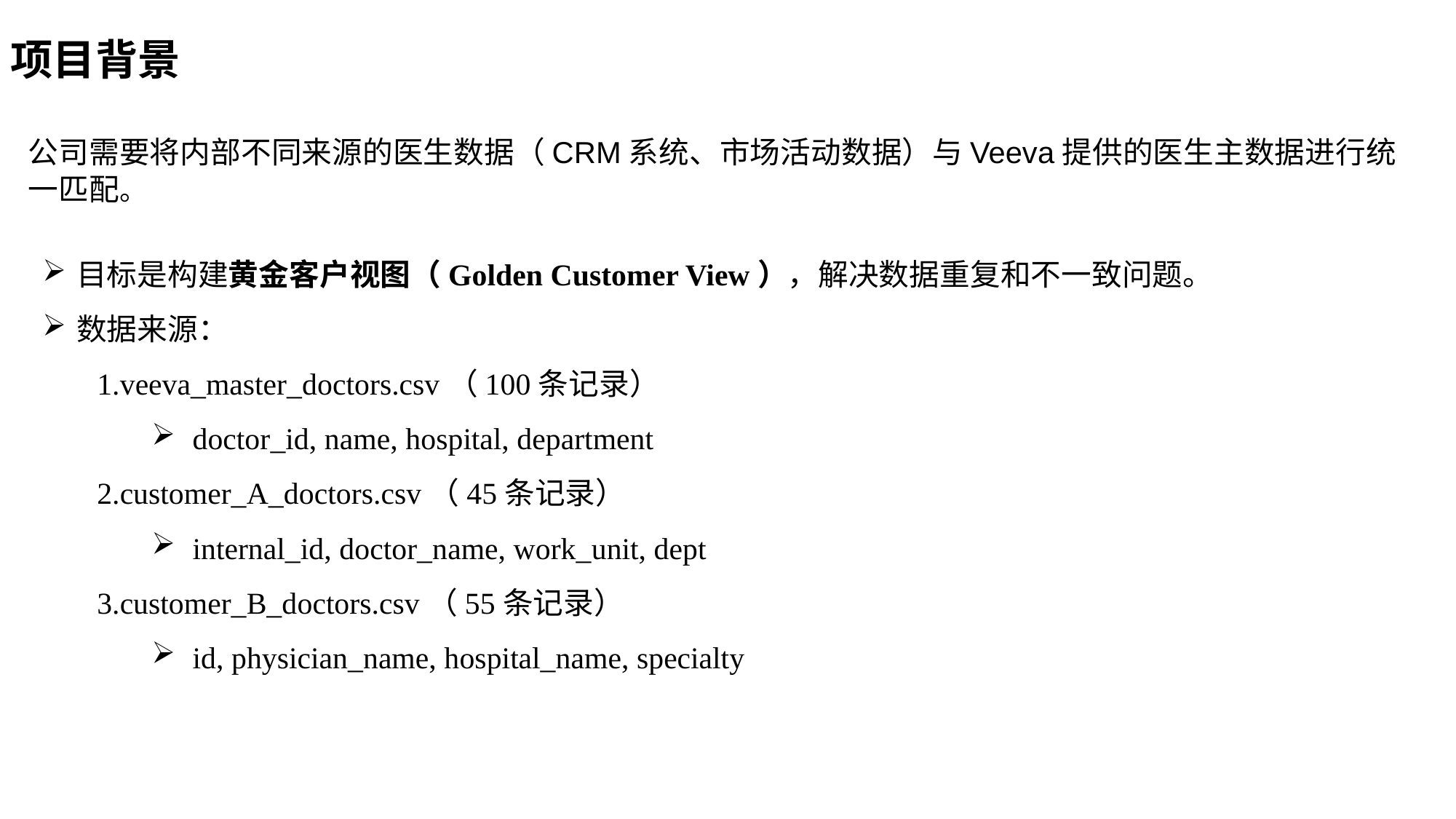

项目背景

公司需要将内部不同来源的医生数据（CRM系统、市场活动数据）与Veeva提供的医生主数据进行统一匹配。
目标是构建黄金客户视图（Golden Customer View），解决数据重复和不一致问题。
数据来源：
veeva_master_doctors.csv（100条记录）
doctor_id, name, hospital, department
customer_A_doctors.csv（45条记录）
internal_id, doctor_name, work_unit, dept
customer_B_doctors.csv（55条记录）
id, physician_name, hospital_name, specialty